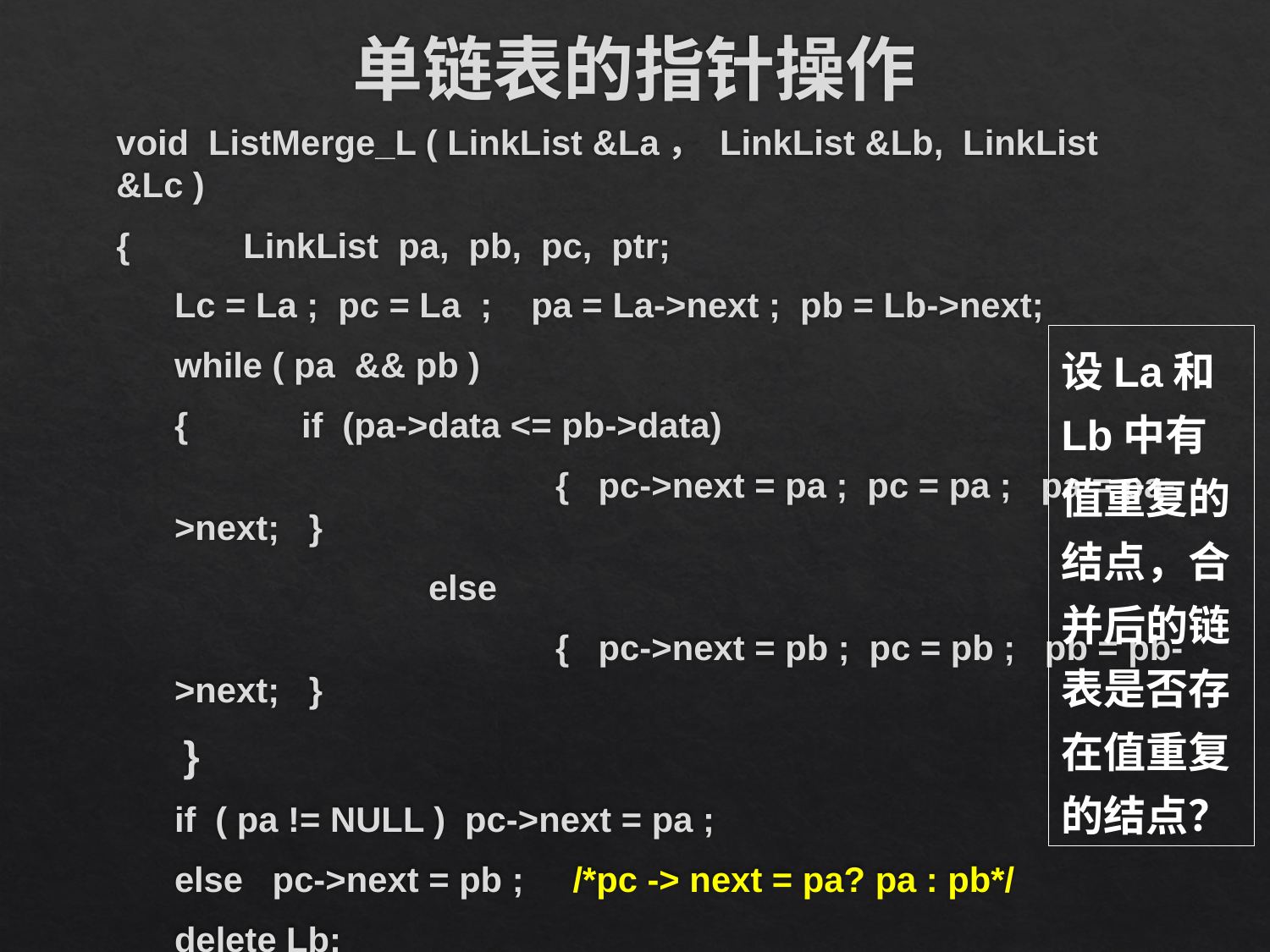

# 单链表的指针操作
void  ListMerge_L ( LinkList &La， LinkList &Lb,  LinkList &Lc )
{	LinkList  pa,  pb,  pc,  ptr;
Lc = La ;  pc = La  ;    pa = La->next ;  pb = Lb->next;
while ( pa  && pb )
{	if  (pa->data <= pb->data)
			{   pc->next = pa ;  pc = pa ;   pa = pa->next;   }
		else
			{   pc->next = pb ;  pc = pb ;   pb = pb->next;   }
}
if  ( pa != NULL )  pc->next = pa ;
else   pc->next = pb ;     /*pc -> next = pa? pa : pb*/
delete Lb;
}
设La和Lb中有值重复的结点，合并后的链表是否存在值重复的结点？